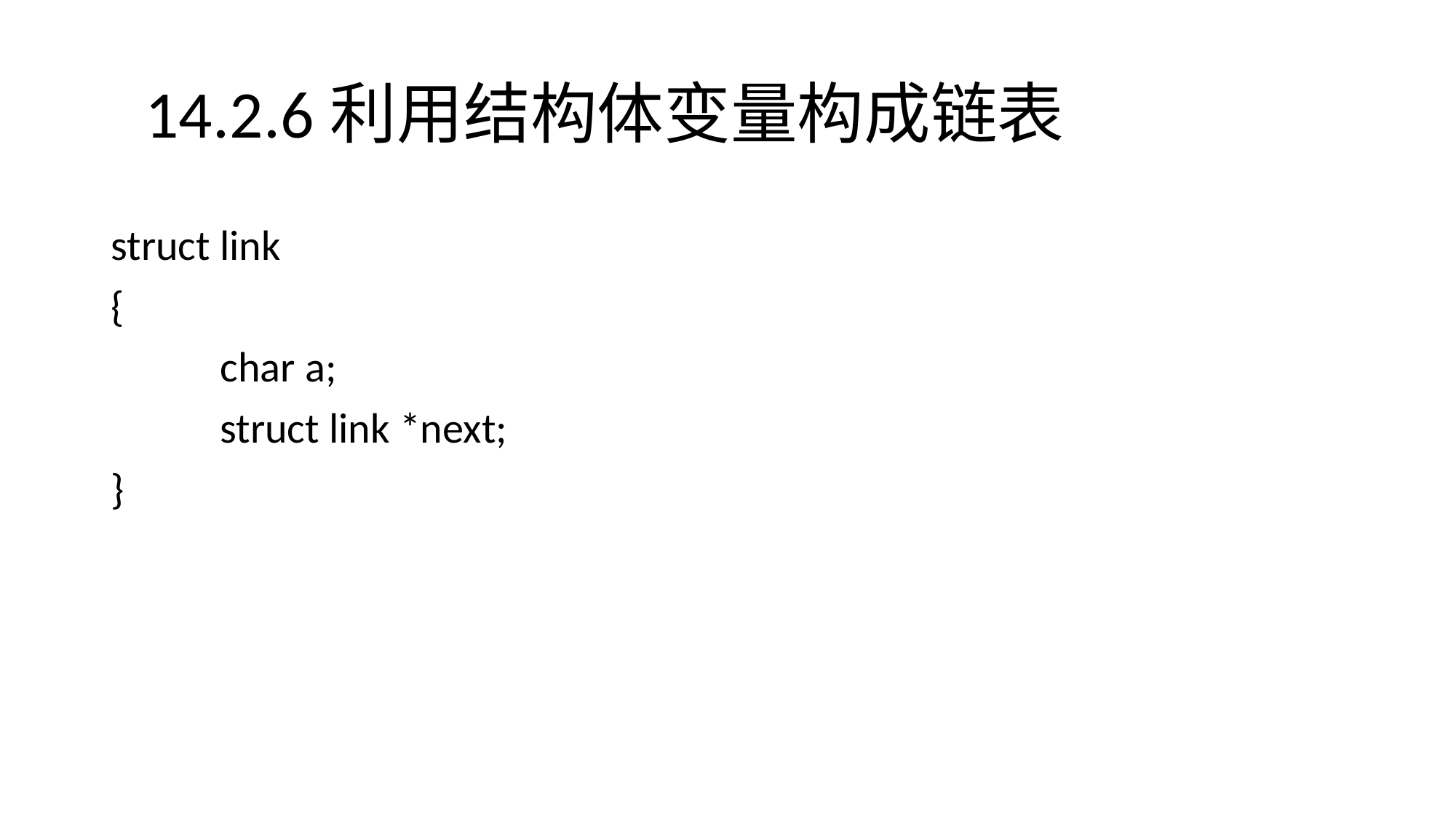

# 14.2.6利用结构体变量构成链表
struct link
{
	char a;
	struct link *next;
}